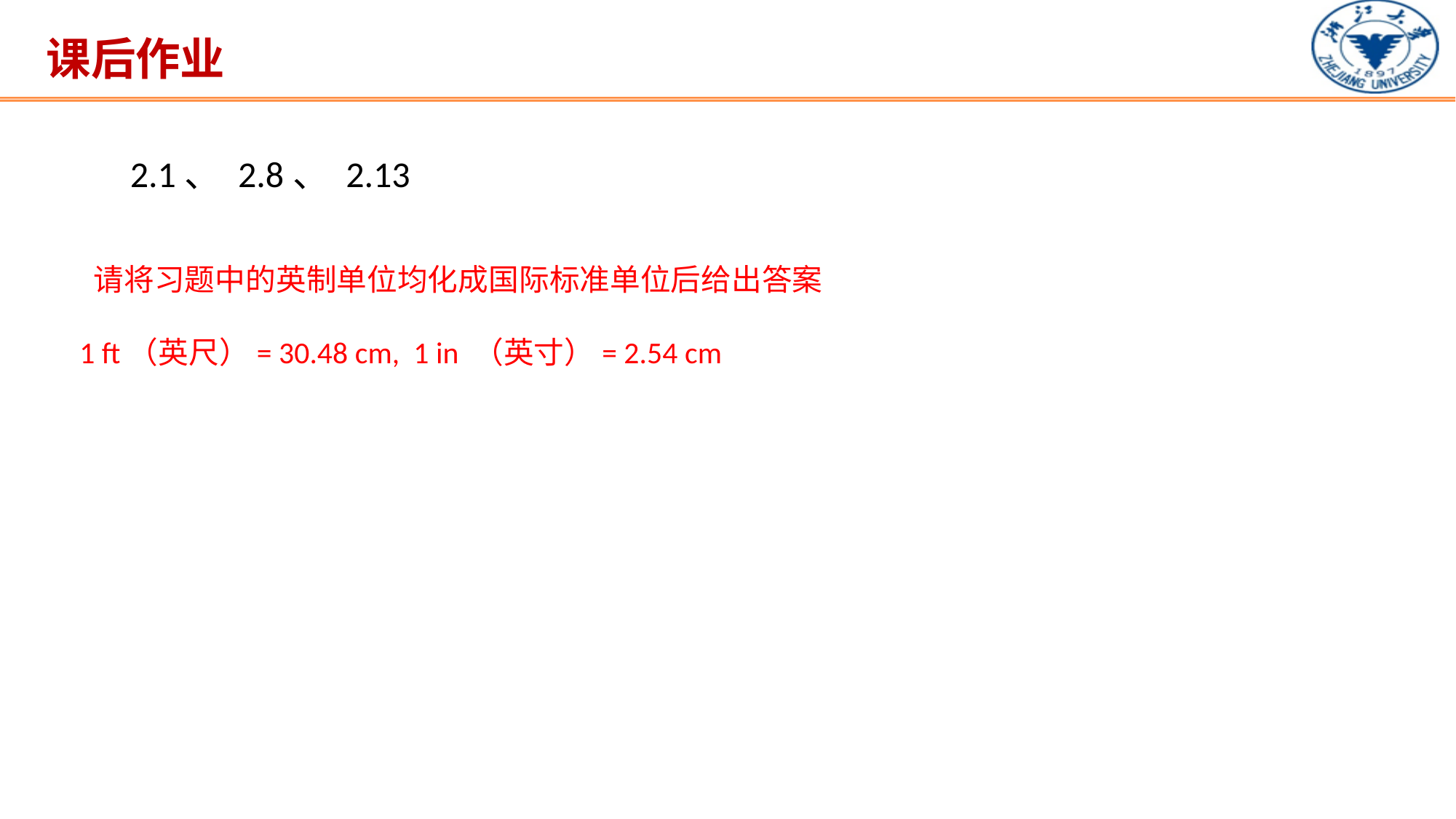

# 课后作业
2.1、 2.8、 2.13

 请将习题中的英制单位均化成国际标准单位后给出答案

1 ft（英尺）= 30.48 cm,  1 in （英寸）= 2.54 cm